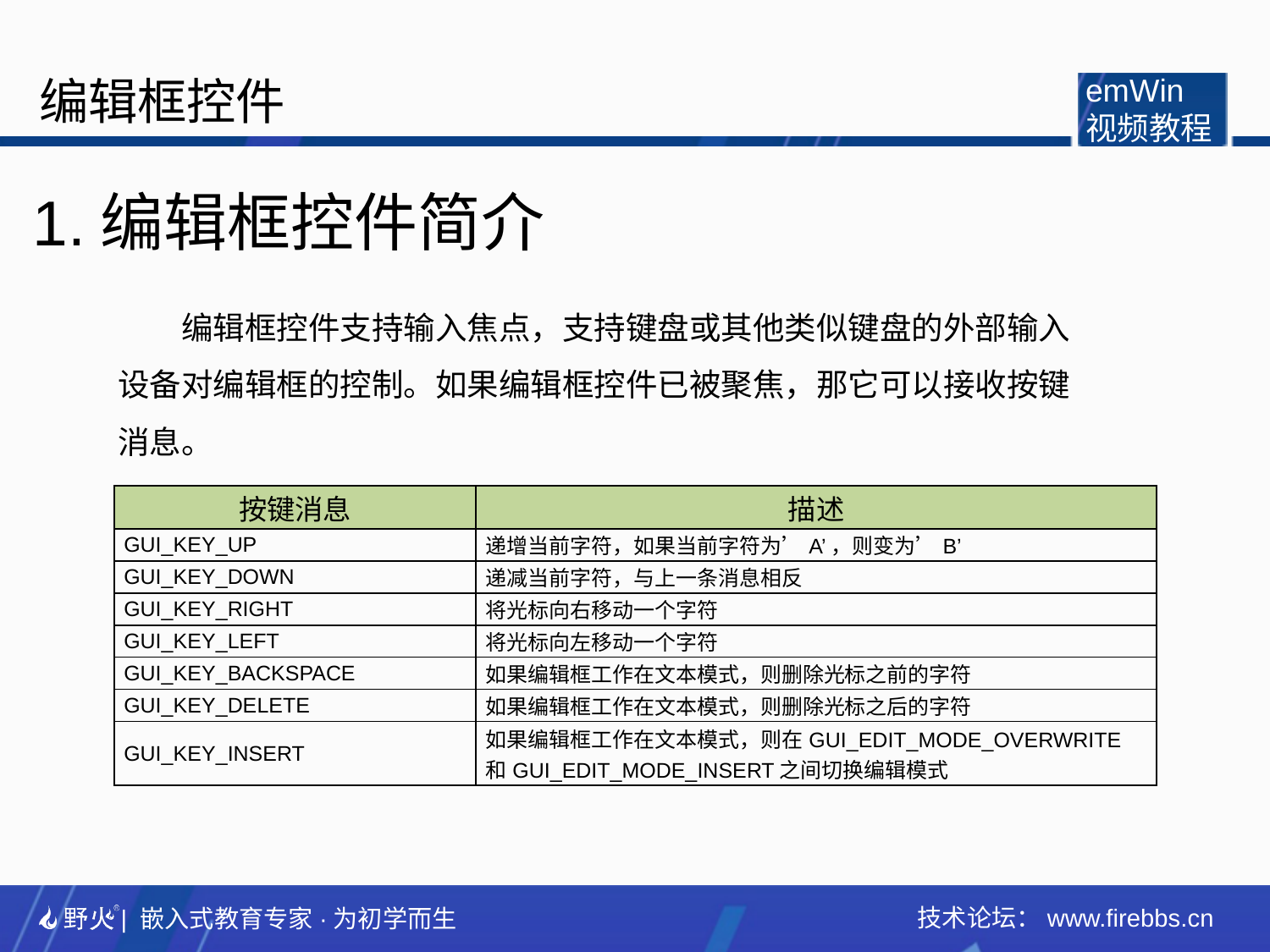

编辑框控件
emWin
视频教程
1.编辑框控件简介
编辑框控件支持输入焦点，支持键盘或其他类似键盘的外部输入设备对编辑框的控制。如果编辑框控件已被聚焦，那它可以接收按键消息。
| 按键消息 | 描述 |
| --- | --- |
| GUI\_KEY\_UP | 递增当前字符，如果当前字符为’A’，则变为’B’ |
| GUI\_KEY\_DOWN | 递减当前字符，与上一条消息相反 |
| GUI\_KEY\_RIGHT | 将光标向右移动一个字符 |
| GUI\_KEY\_LEFT | 将光标向左移动一个字符 |
| GUI\_KEY\_BACKSPACE | 如果编辑框工作在文本模式，则删除光标之前的字符 |
| GUI\_KEY\_DELETE | 如果编辑框工作在文本模式，则删除光标之后的字符 |
| GUI\_KEY\_INSERT | 如果编辑框工作在文本模式，则在GUI\_EDIT\_MODE\_OVERWRITE 和GUI\_EDIT\_MODE\_INSERT之间切换编辑模式 |